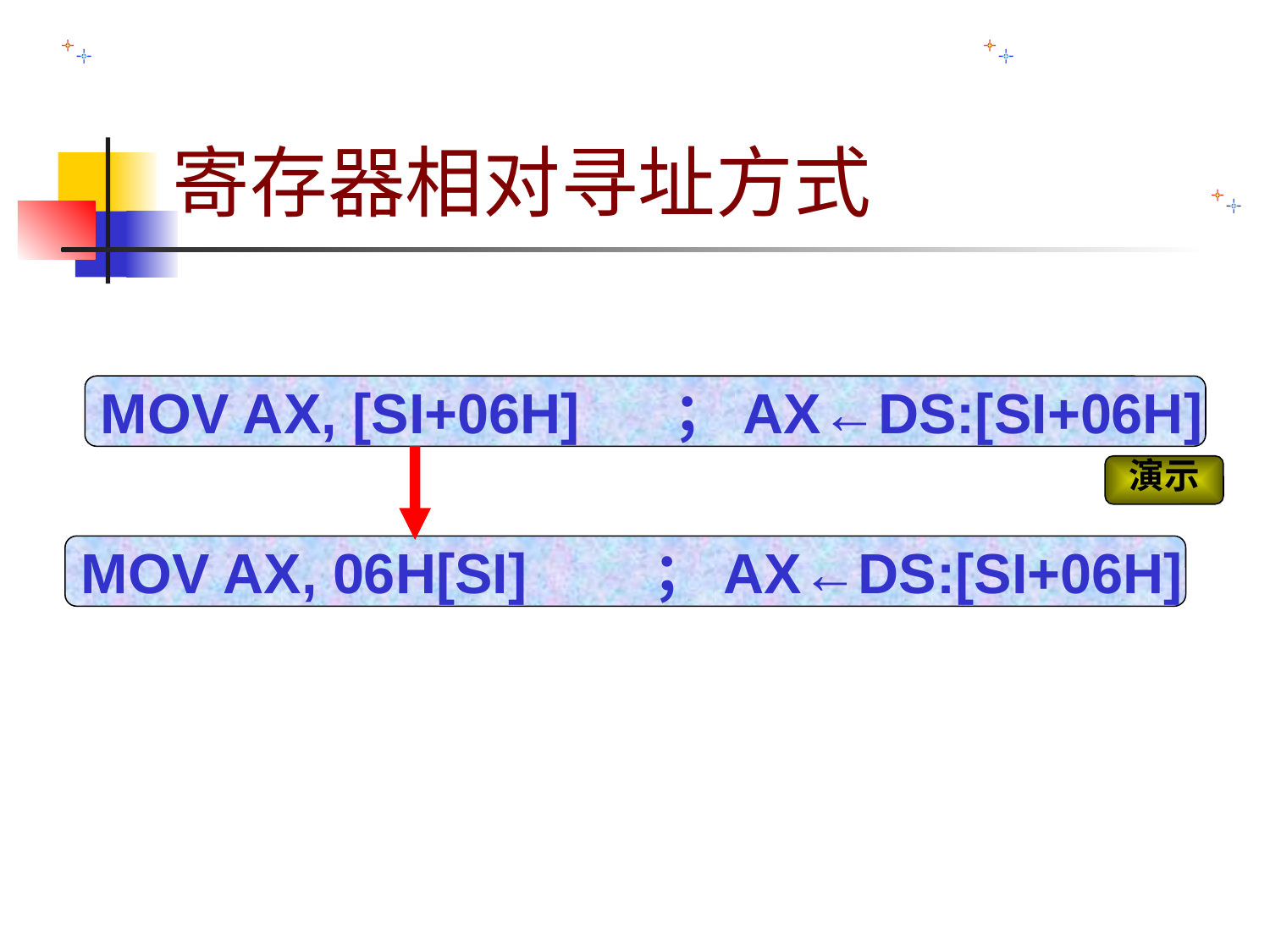

# 寄存器相对寻址方式
MOV AX, [SI+06H]	；AX←DS:[SI+06H]

演示
MOV AX, 06H[SI]	；AX←DS:[SI+06H]